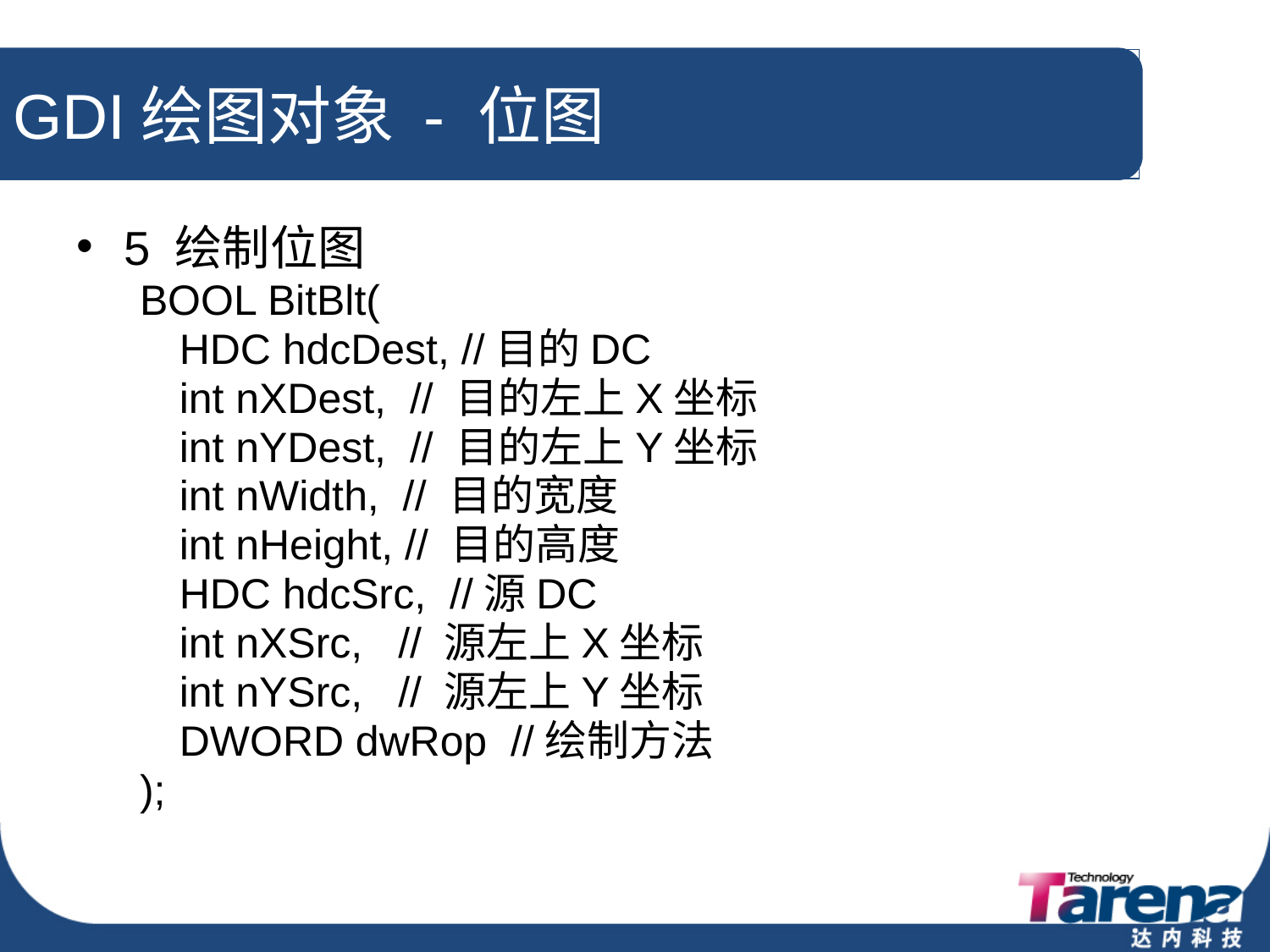

# GDI绘图对象 - 位图
5 绘制位图
BOOL BitBlt(
	HDC hdcDest, //目的DC
	int nXDest,  // 目的左上X坐标
	int nYDest,  // 目的左上Y坐标
	int nWidth,  // 目的宽度
	int nHeight, // 目的高度
	HDC hdcSrc,  //源DC
	int nXSrc,   // 源左上X坐标
	int nYSrc,   // 源左上Y坐标
	DWORD dwRop  //绘制方法
);